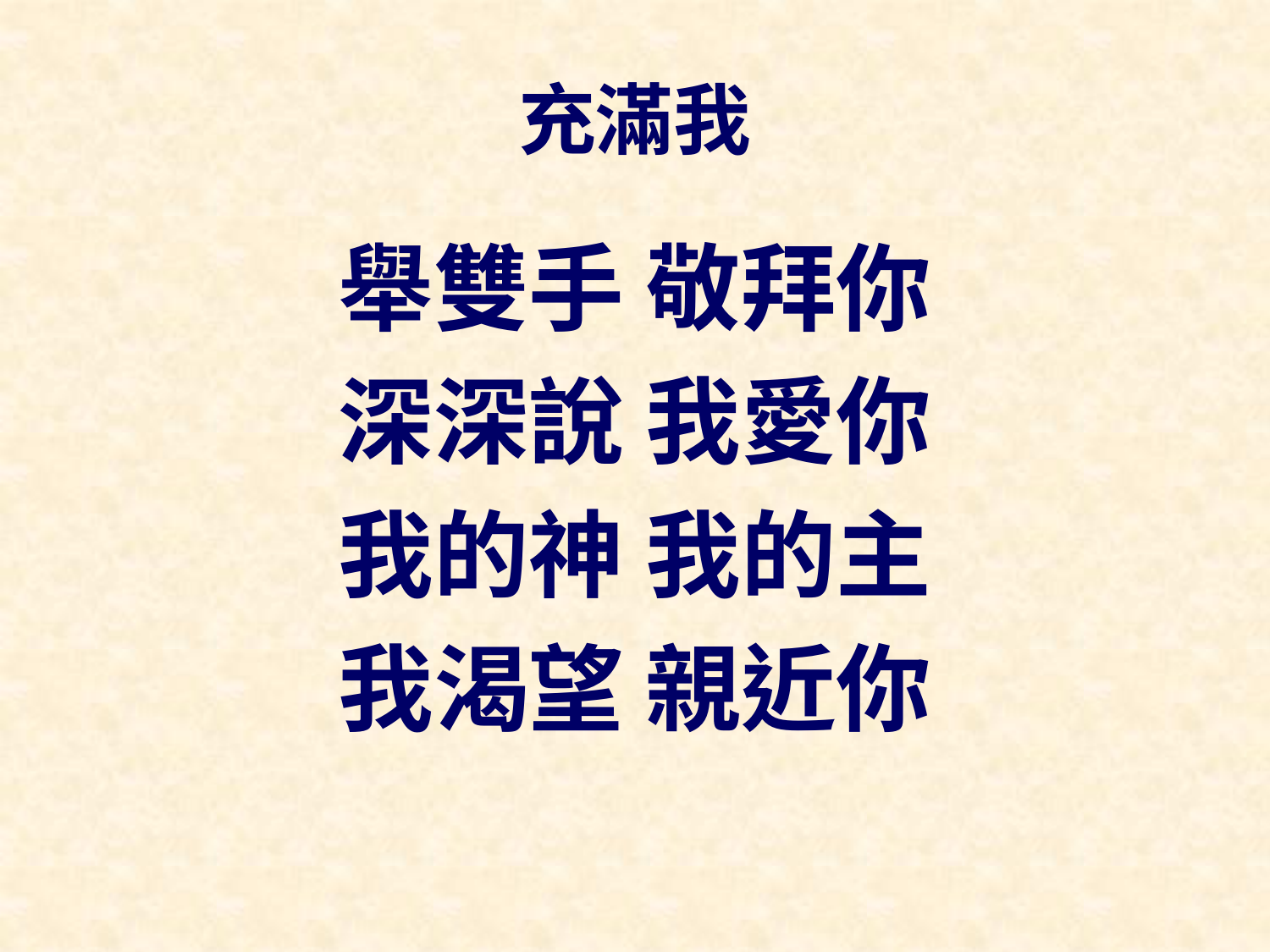

# 充滿我
舉雙手 敬拜你
深深說 我愛你
我的神 我的主
我渴望 親近你